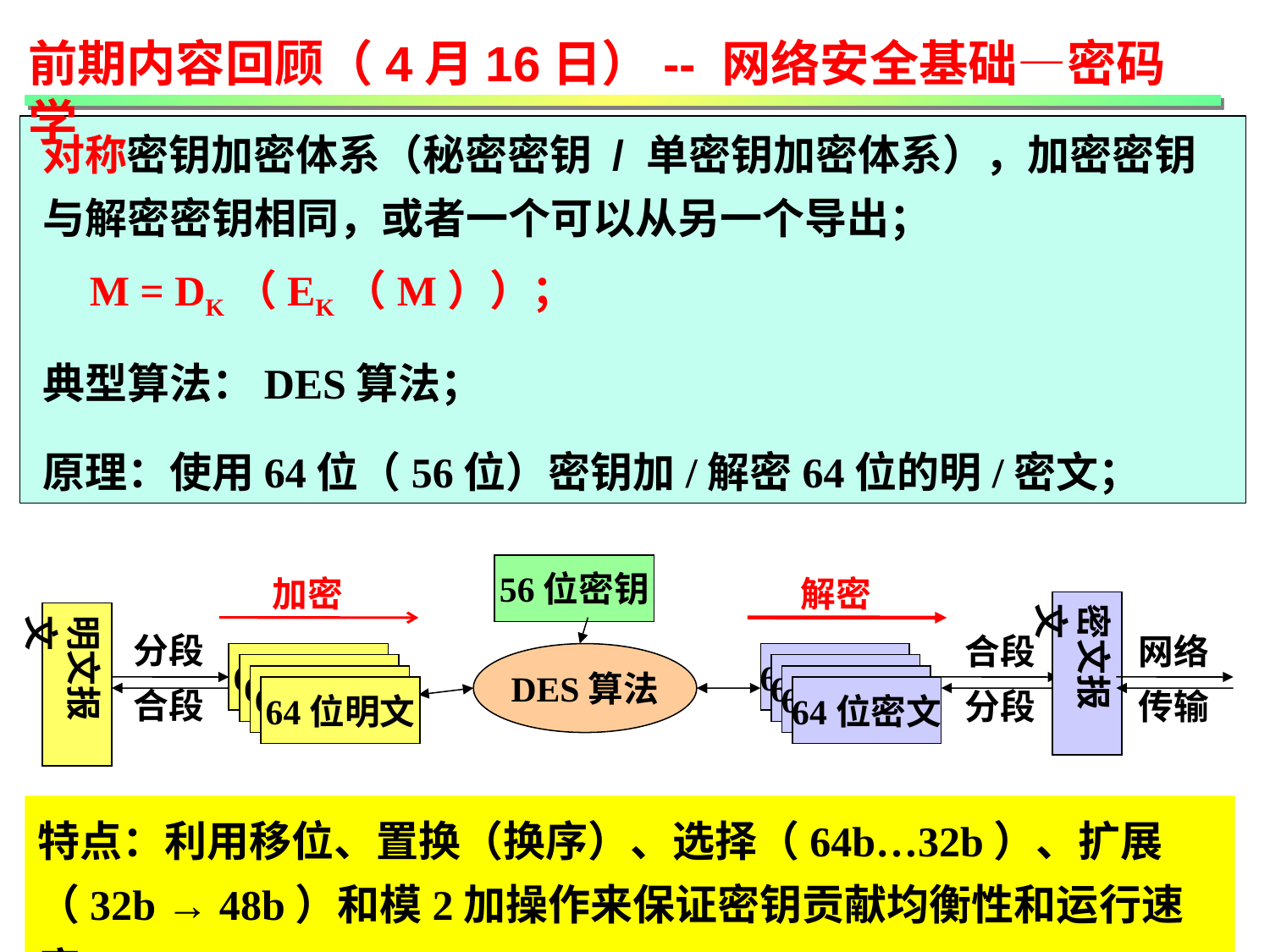

前期内容回顾（4月16日）-- 网络安全基础—密码学

对称密钥加密体系（秘密密钥 / 单密钥加密体系），加密密钥与解密密钥相同，或者一个可以从另一个导出；
    M = DK（EK（M））；

典型算法：DES算法；

原理：使用64位（56位）密钥加/解密64位的明/密文；

56位密钥
加密
解密
密文报文
明文报文
分段
合段
合段
分段
网络
传输

64位明文
DES算法
64位密文
64位明文
64位密文
64位明文
64位密文

64位明文
64位密文

特点：利用移位、置换（换序）、选择（64b…32b）、扩展（32b → 48b）和模2加操作来保证密钥贡献均衡性和运行速度；